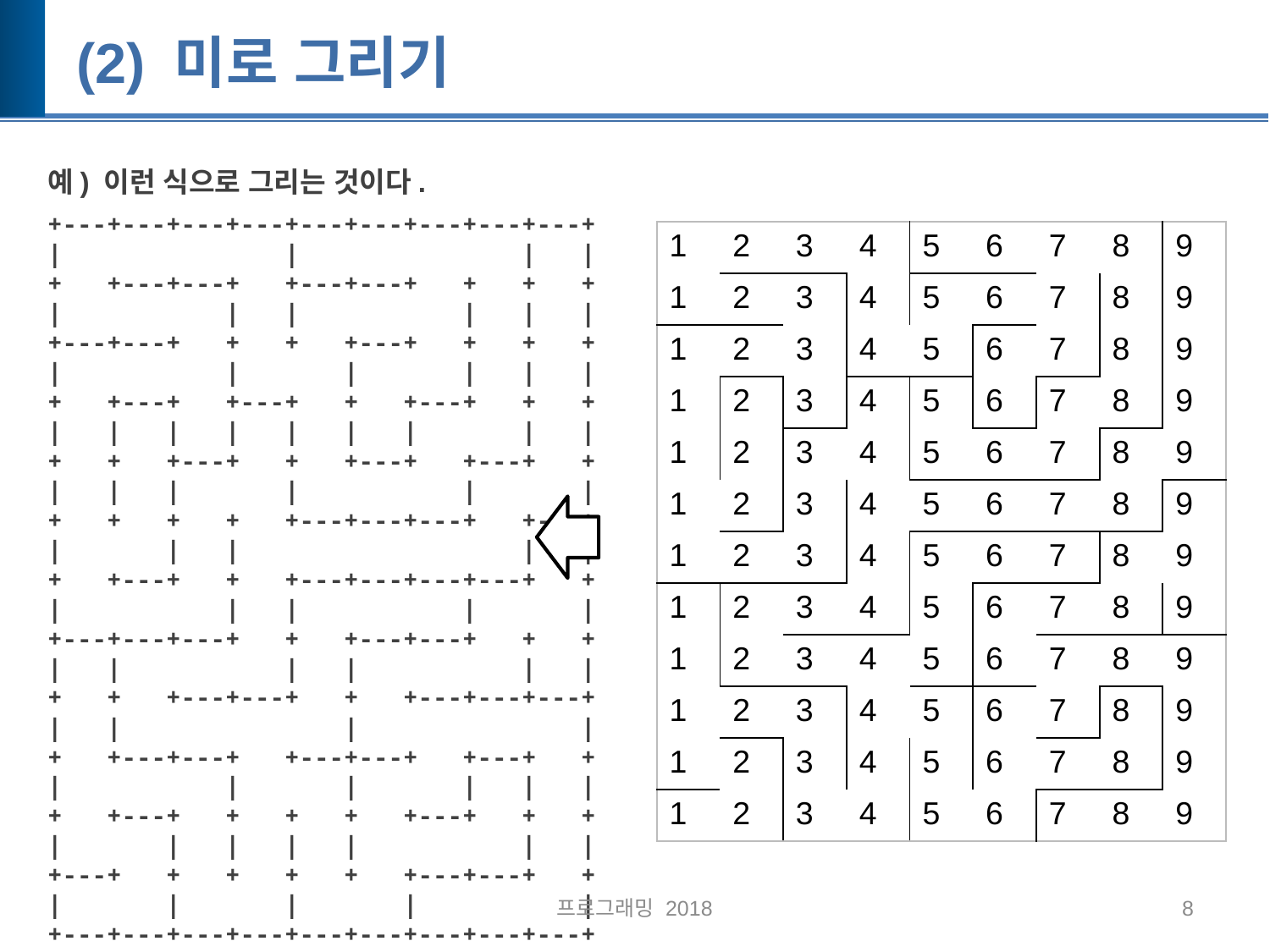

# (2) 미로 그리기
예) 이런 식으로 그리는 것이다.
+---+---+---+---+---+---+---+---+---+
|               |               |   |
+   +---+---+   +---+---+   +   +   +
|           |   |           |   |   |
+---+---+   +   +   +---+   +   +   +
|           |       |       |   |   |
+   +---+   +---+   +   +---+   +   +
|   |   |   |   |   |   |       |   |
+   +   +---+   +   +---+   +---+   +
|   |   |       |           |       |
+   +   +   +   +---+---+---+   +---+
|       |   |                   |   |
+   +---+   +   +---+---+---+---+   +
|           |   |           |       |
+---+---+---+   +   +---+---+   +   +
|   |           |   |           |   |
+   +   +---+---+   +   +---+---+---+
|   |               |               |
+   +---+---+   +---+---+   +---+   +
|           |       |       |   |   |
+   +---+   +   +   +   +---+   +   +
|       |   |   |   |           |   |
+---+   +   +   +   +   +---+---+   +
|       |       |       |           |
+---+---+---+---+---+---+---+---+---+

| 1 | 2 | 3 | 4 | 5 | 6 | 7 | 8 | 9 |
| --- | --- | --- | --- | --- | --- | --- | --- | --- |
| 1 | 2 | 3 | 4 | 5 | 6 | 7 | 8 | 9 |
| 1 | 2 | 3 | 4 | 5 | 6 | 7 | 8 | 9 |
| 1 | 2 | 3 | 4 | 5 | 6 | 7 | 8 | 9 |
| 1 | 2 | 3 | 4 | 5 | 6 | 7 | 8 | 9 |
| 1 | 2 | 3 | 4 | 5 | 6 | 7 | 8 | 9 |
| 1 | 2 | 3 | 4 | 5 | 6 | 7 | 8 | 9 |
| 1 | 2 | 3 | 4 | 5 | 6 | 7 | 8 | 9 |
| 1 | 2 | 3 | 4 | 5 | 6 | 7 | 8 | 9 |
| 1 | 2 | 3 | 4 | 5 | 6 | 7 | 8 | 9 |
| 1 | 2 | 3 | 4 | 5 | 6 | 7 | 8 | 9 |
| 1 | 2 | 3 | 4 | 5 | 6 | 7 | 8 | 9 |

프로그래밍 2018
8